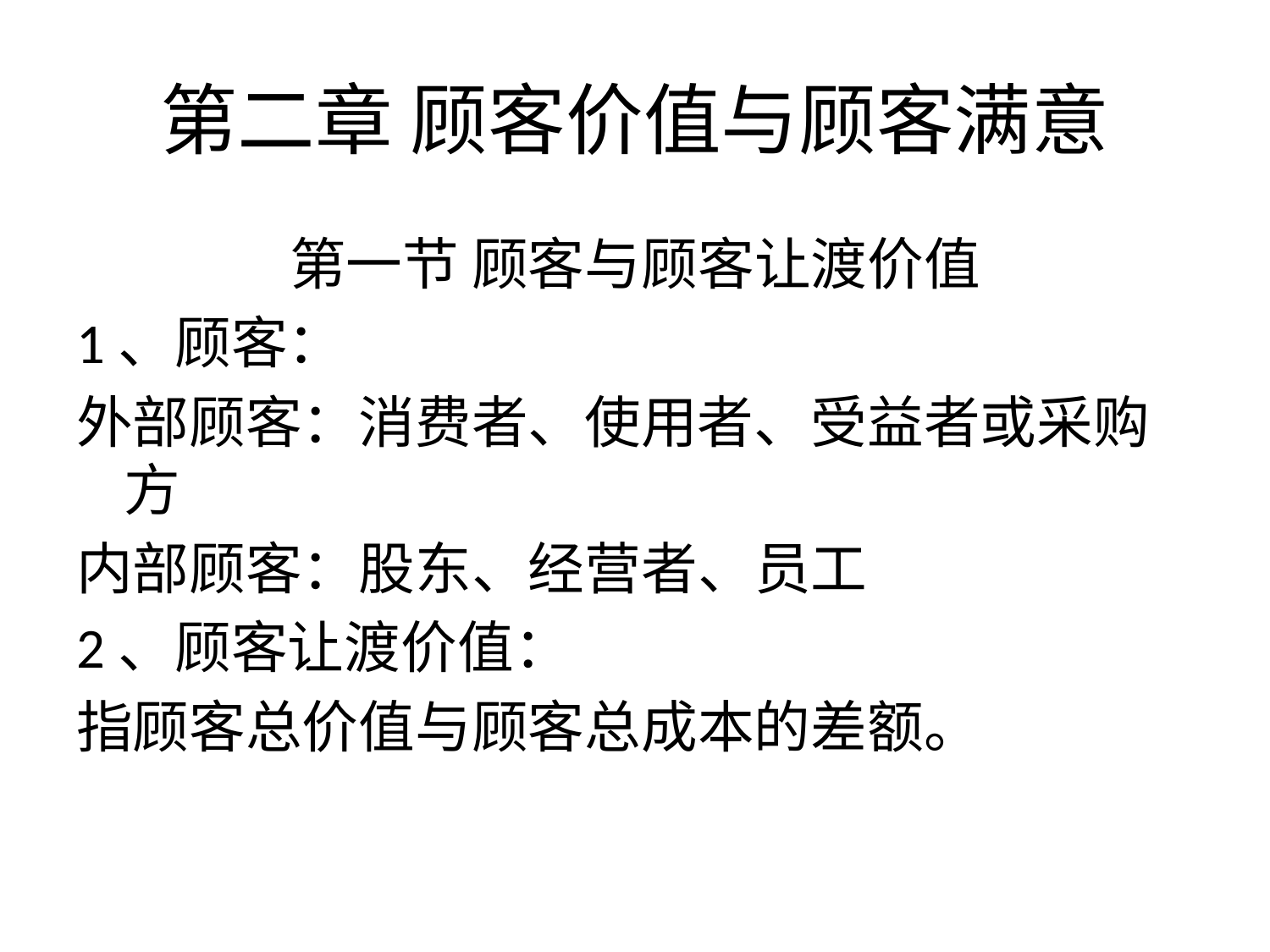

# 第二章 顾客价值与顾客满意
第一节 顾客与顾客让渡价值
1、顾客：
外部顾客：消费者、使用者、受益者或采购方
内部顾客：股东、经营者、员工
2、顾客让渡价值：
指顾客总价值与顾客总成本的差额。